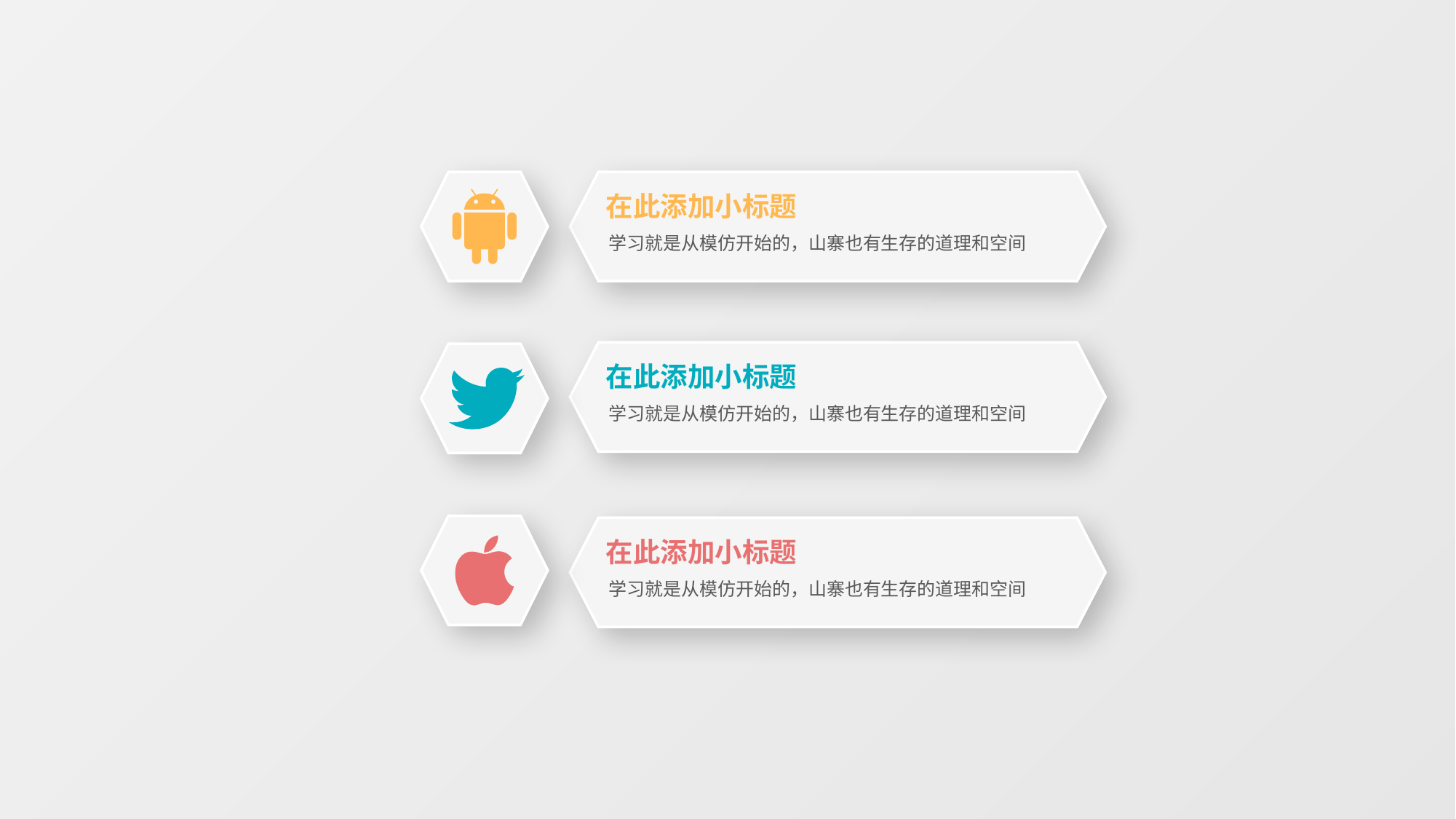

在此添加小标题
学习就是从模仿开始的，山寨也有生存的道理和空间

在此添加小标题

学习就是从模仿开始的，山寨也有生存的道理和空间

在此添加小标题

学习就是从模仿开始的，山寨也有生存的道理和空间